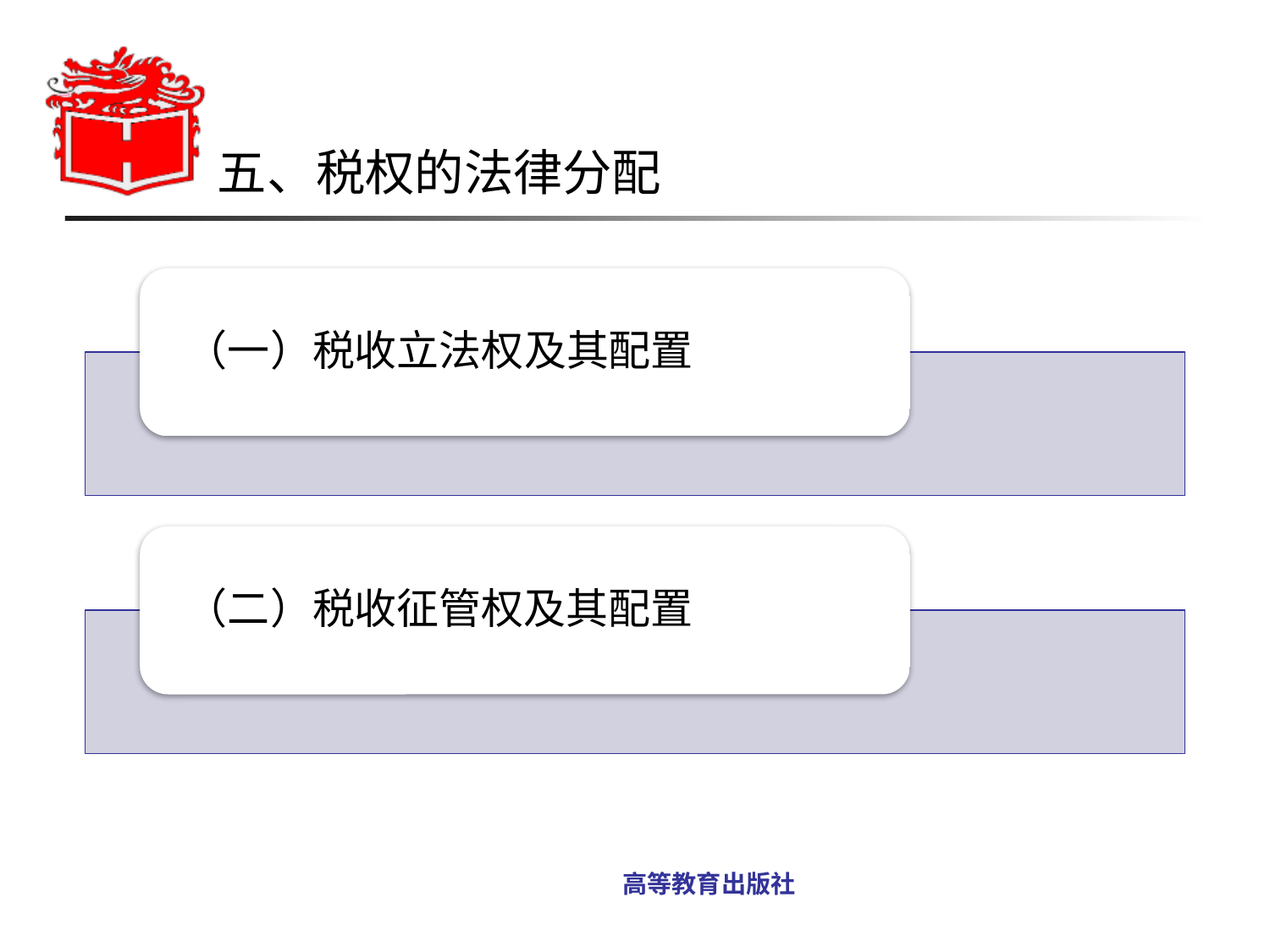

五、税权的法律分配
（一）税收立法权及其配置
（二）税收征管权及其配置

高等教育出版社